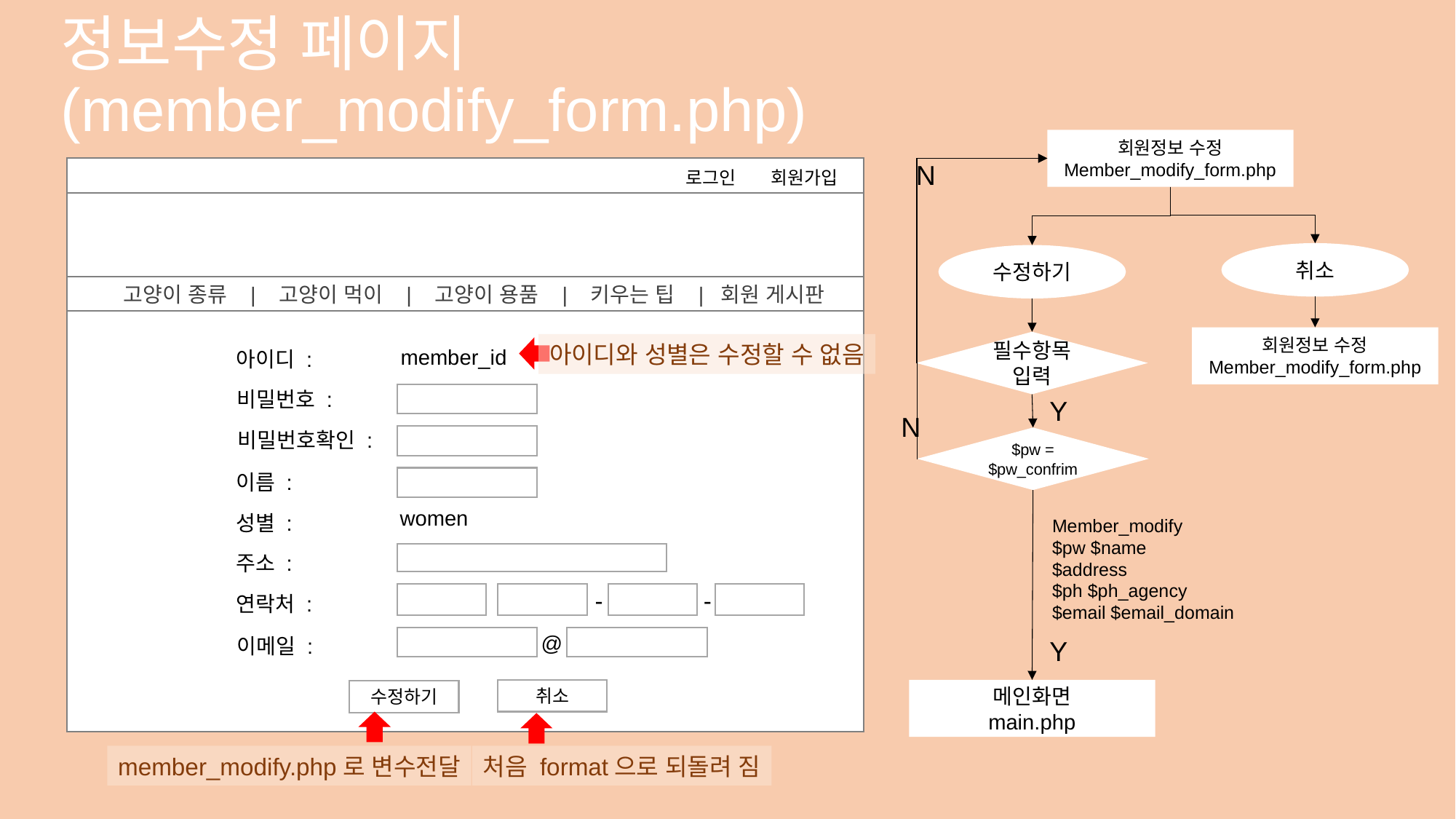

# 정보수정 페이지(member_modify_form.php)
회원정보 수정
Member_modify_form.php
N

로그인
회원가입
  고양이 종류   |   고양이 먹이   |   고양이 용품   |   키우는 팁   |  회원 게시판
member_id
아이디 :
비밀번호 :

비밀번호확인 :

이름 :

women
성별 :

주소 :
-
-

연락처 :
@

이메일 :
취소
수정하기
취소
수정하기
회원정보 수정
Member_modify_form.php
필수항목 입력
아이디와 성별은 수정할 수 없음

Y
N
$pw = $pw_confrim
Member_modify
$pw $name
$address
$ph $ph_agency
$email $email_domain
Y
메인화면
main.php

member_modify.php로 변수전달
처음 format으로 되돌려 짐